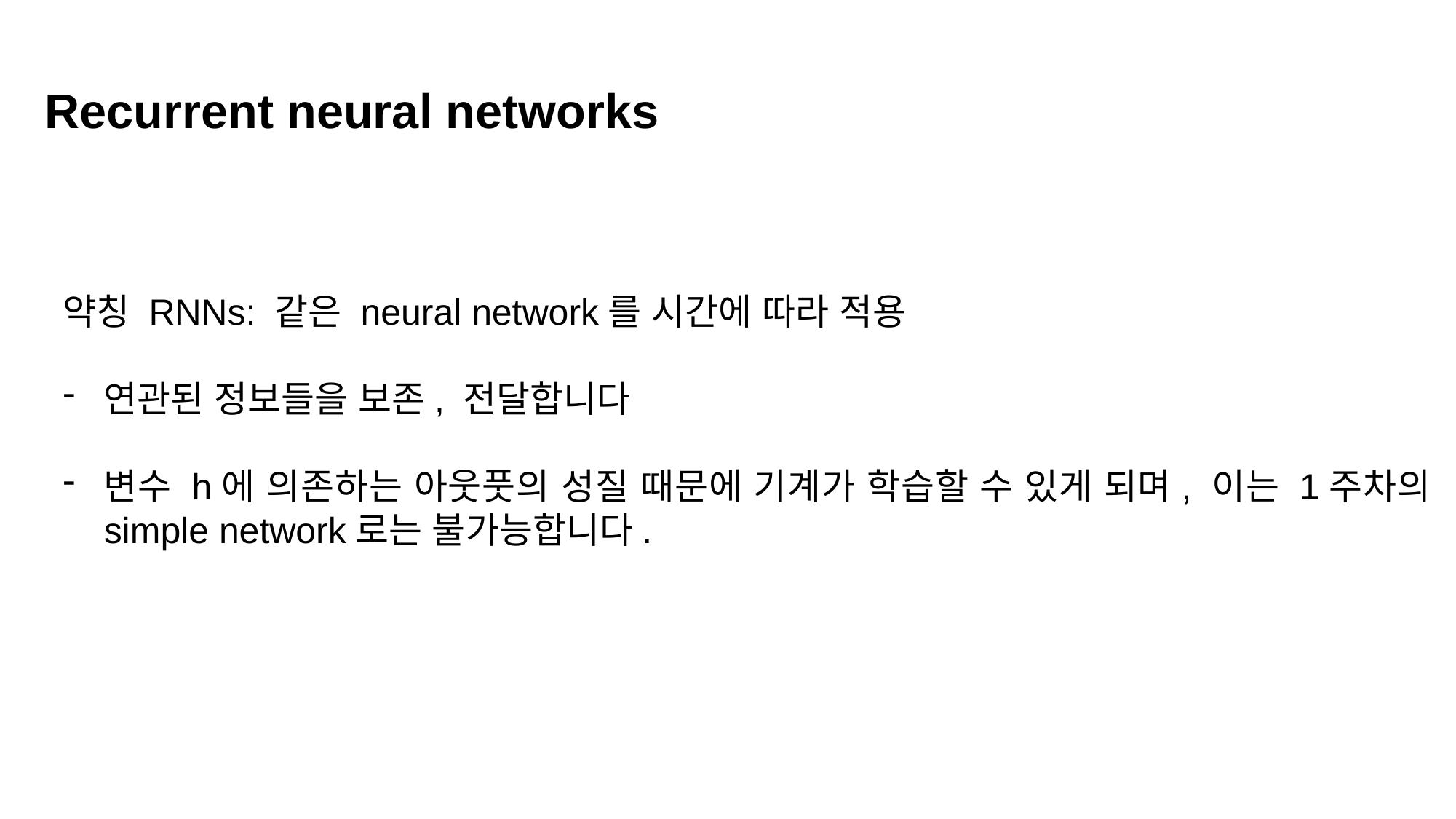

Recurrent neural networks
약칭 RNNs: 같은 neural network를 시간에 따라 적용

연관된 정보들을 보존, 전달합니다

변수 h에 의존하는 아웃풋의 성질 때문에 기계가 학습할 수 있게 되며, 이는 1주차의 simple network로는 불가능합니다.